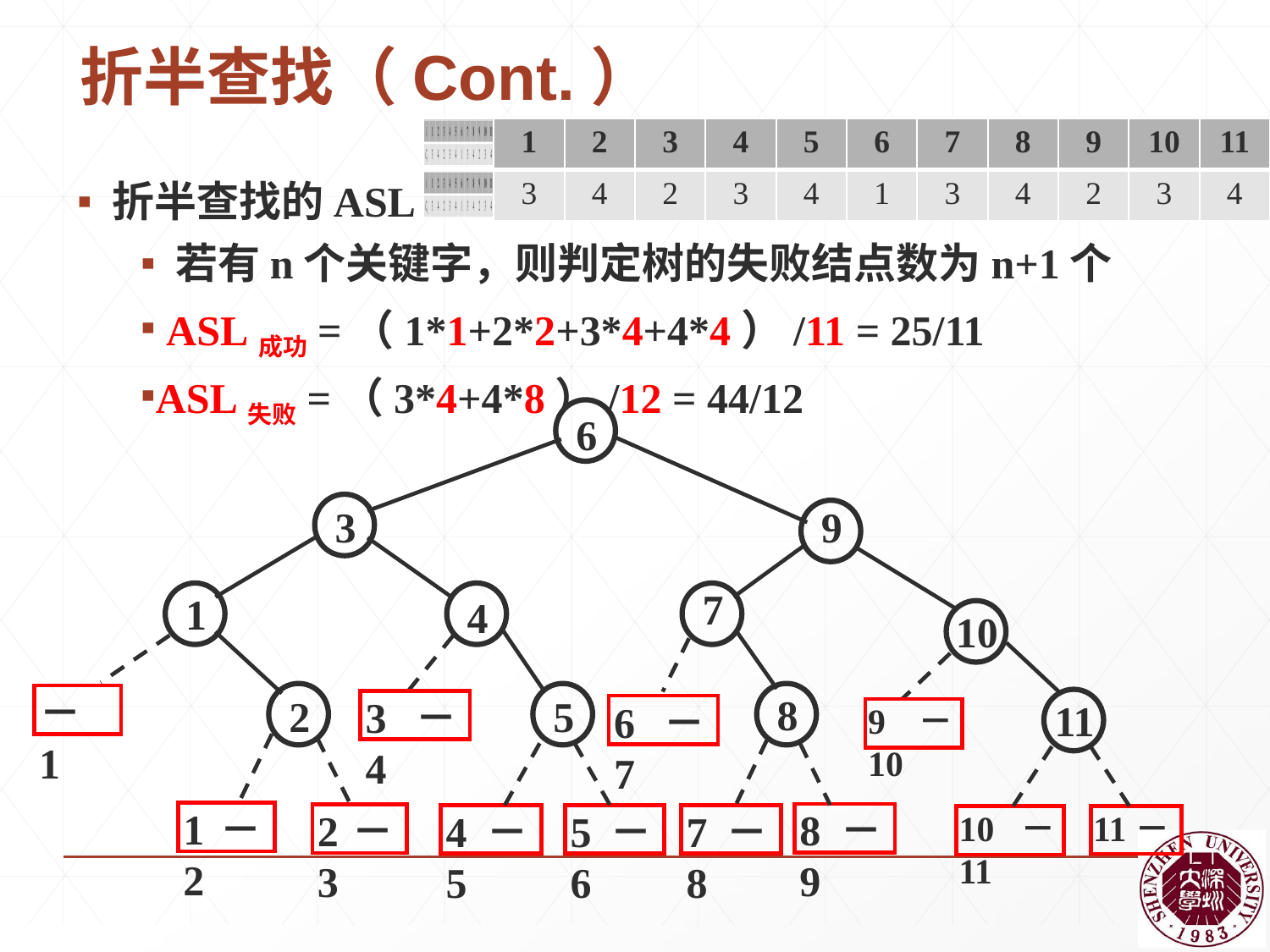

# 折半查找（Cont.）
|  | 1 | 2 | 3 | 4 | 5 | 6 | 7 | 8 | 9 | 10 | 11 |
| --- | --- | --- | --- | --- | --- | --- | --- | --- | --- | --- | --- |
|  | 3 | 4 | 2 | 3 | 4 | 1 | 3 | 4 | 2 | 3 | 4 |
 折半查找的ASL
 若有n个关键字，则判定树的失败结点数为n+1个
 ASL成功=（1*1+2*2+3*4+4*4）/11 = 25/11
ASL失败=（3*4+4*8）/12 = 44/12

6

9
3

7
1
4

10

8

2
5
11

－ 1
3－4
6－7
9－10

1－2
8－9
2－3
4－5
5－6
7－8
10－11
11－